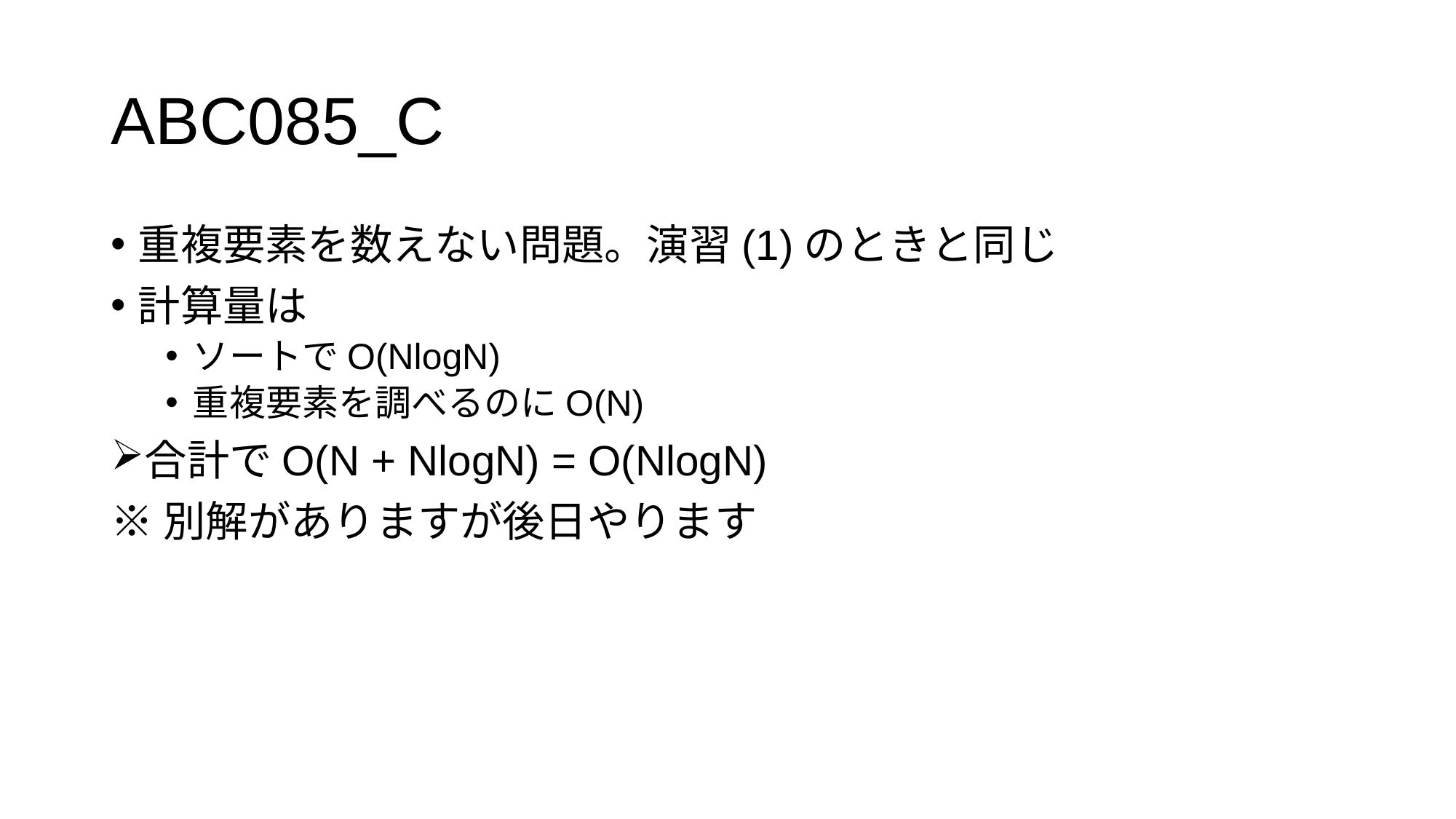

# ABC085_C
重複要素を数えない問題。演習(1)のときと同じ
計算量は
ソートでO(NlogN)
重複要素を調べるのにO(N)
合計でO(N + NlogN) = O(NlogN)
※別解がありますが後日やります